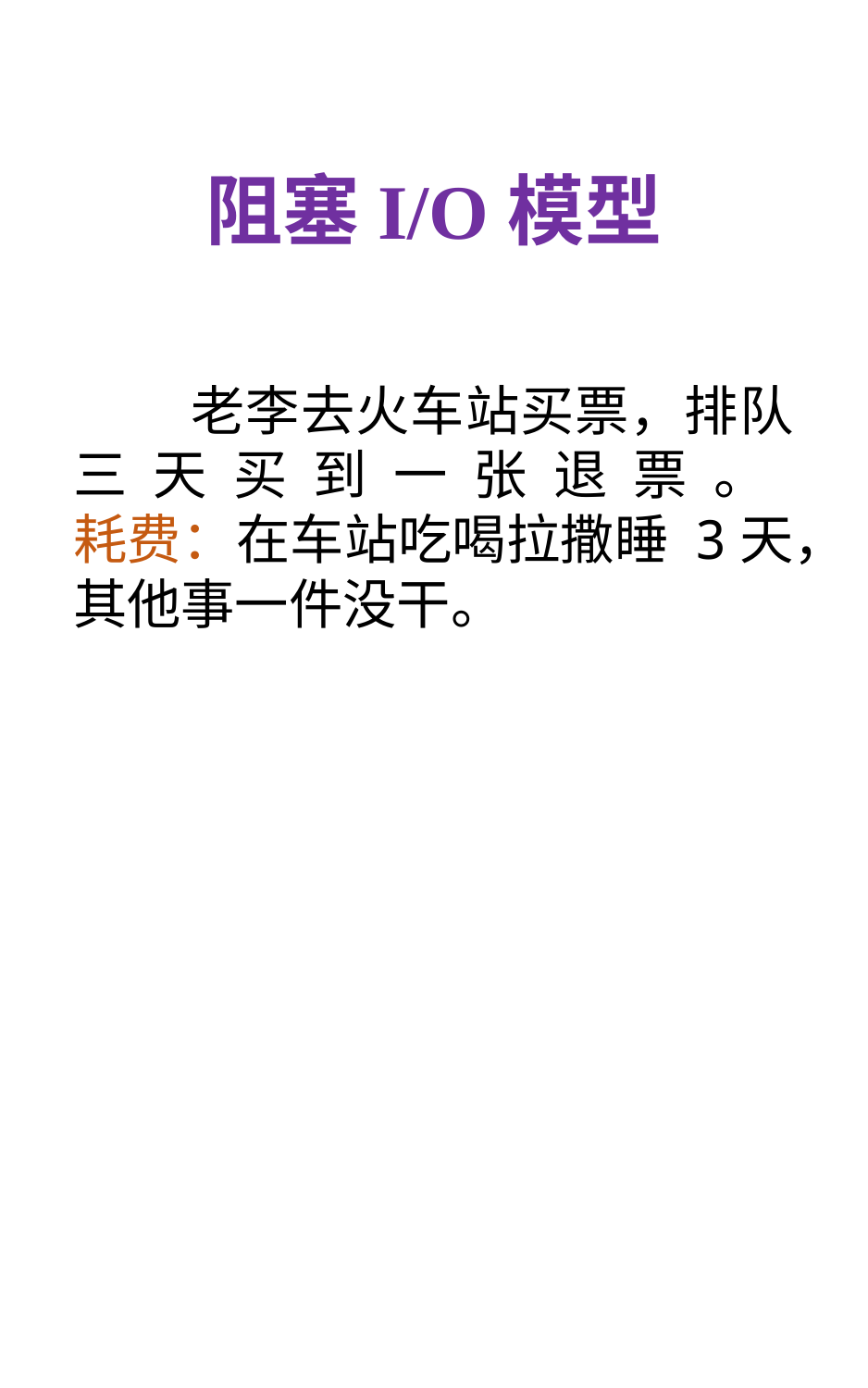

# 阻塞I/O模型
        老李去火车站买票，排队三天买到一张退票。
耗费：在车站吃喝拉撒睡 3天，其他事一件没干。